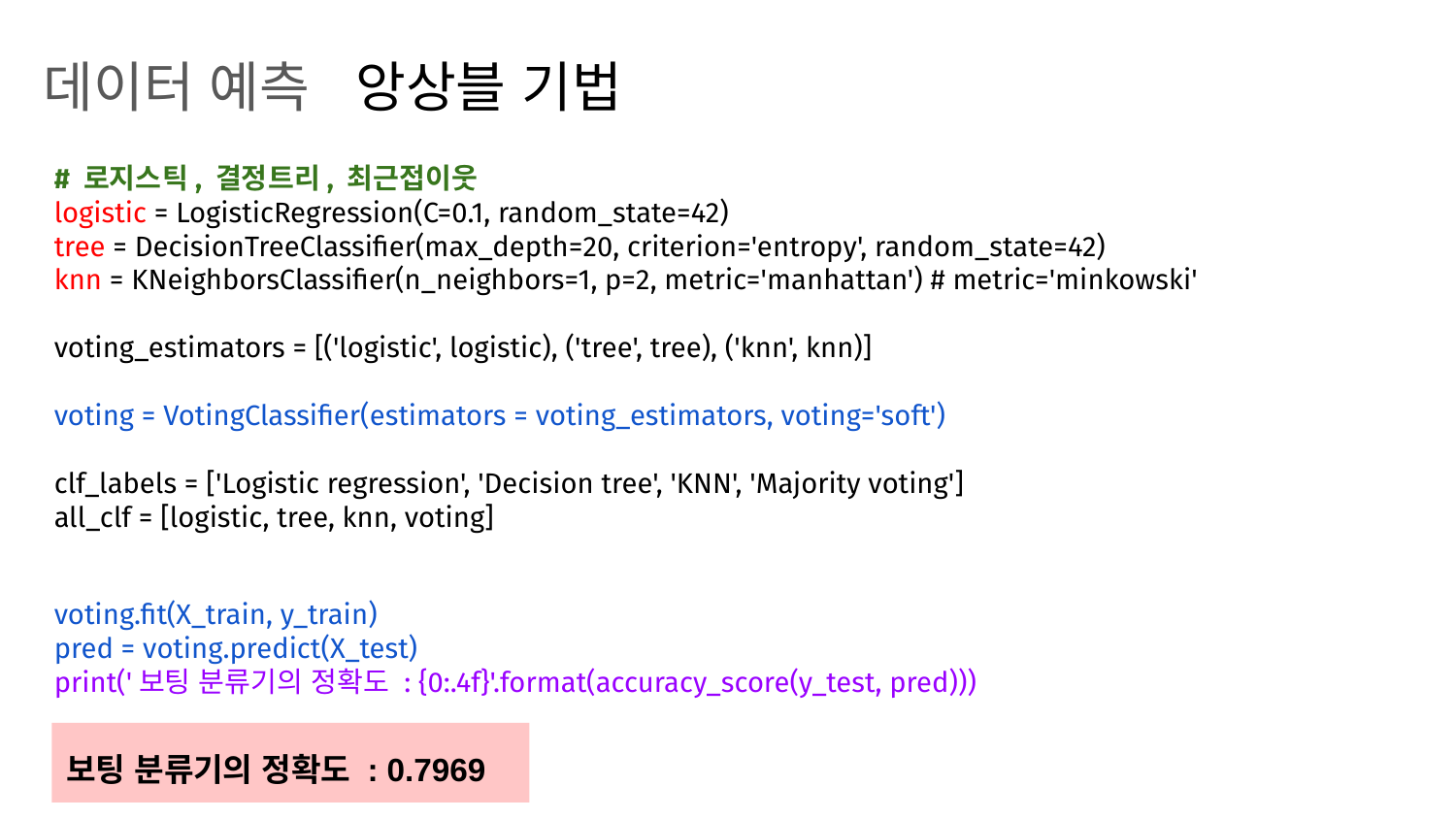

데이터 예측   앙상블 기법

# 로지스틱, 결정트리, 최근접이웃
logistic = LogisticRegression(C=0.1, random_state=42)
tree = DecisionTreeClassifier(max_depth=20, criterion='entropy', random_state=42)
knn = KNeighborsClassifier(n_neighbors=1, p=2, metric='manhattan') # metric='minkowski'

voting_estimators = [('logistic', logistic), ('tree', tree), ('knn', knn)]

voting = VotingClassifier(estimators = voting_estimators, voting='soft')

clf_labels = ['Logistic regression', 'Decision tree', 'KNN', 'Majority voting']
all_clf = [logistic, tree, knn, voting]
voting.fit(X_train, y_train)
pred = voting.predict(X_test)
print('보팅 분류기의 정확도 : {0:.4f}'.format(accuracy_score(y_test, pred)))
보팅 분류기의 정확도 : 0.7969